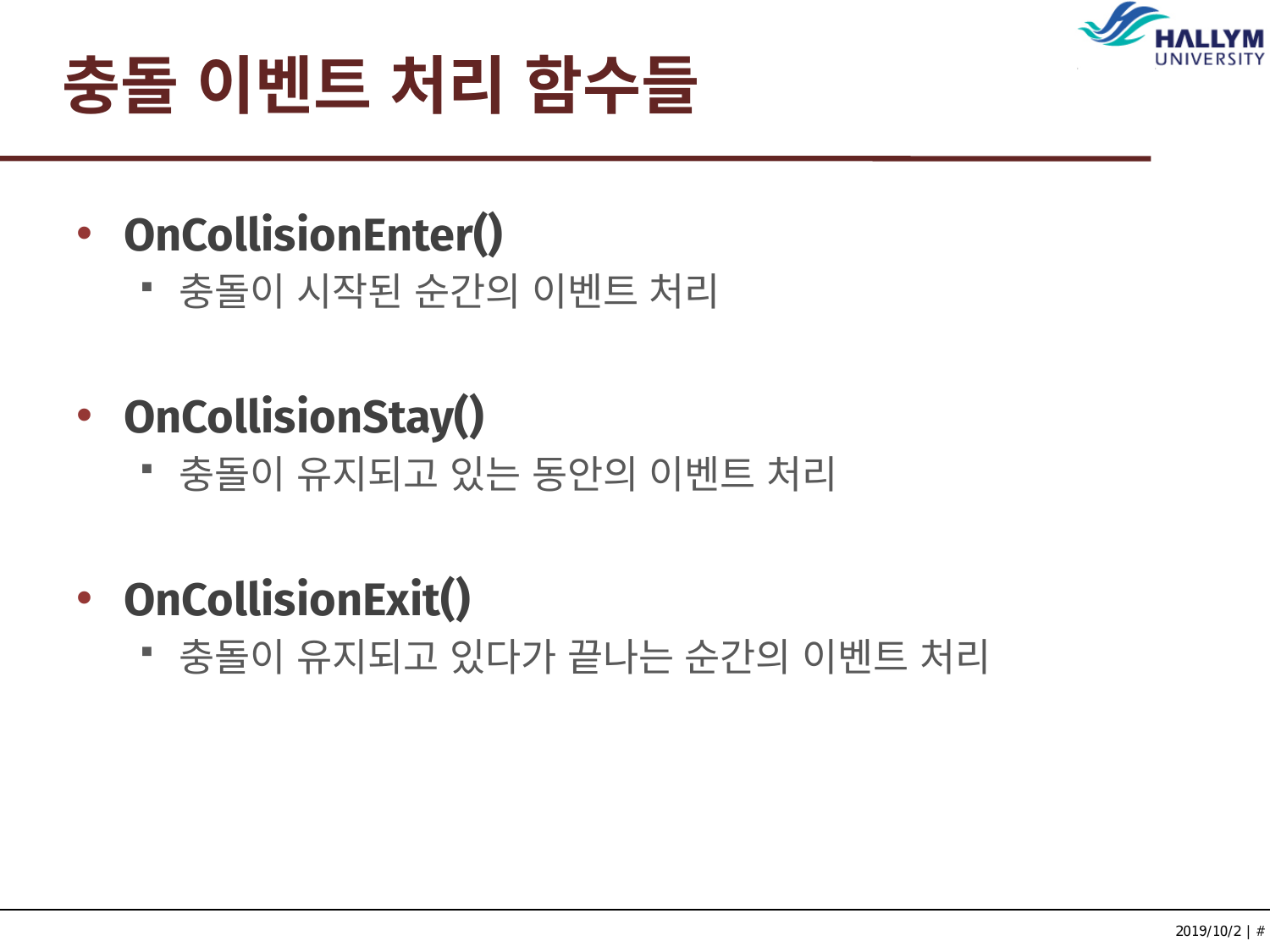

# 충돌 이벤트 처리 함수들
OnCollisionEnter()
충돌이 시작된 순간의 이벤트 처리

OnCollisionStay()
충돌이 유지되고 있는 동안의 이벤트 처리

OnCollisionExit()
충돌이 유지되고 있다가 끝나는 순간의 이벤트 처리